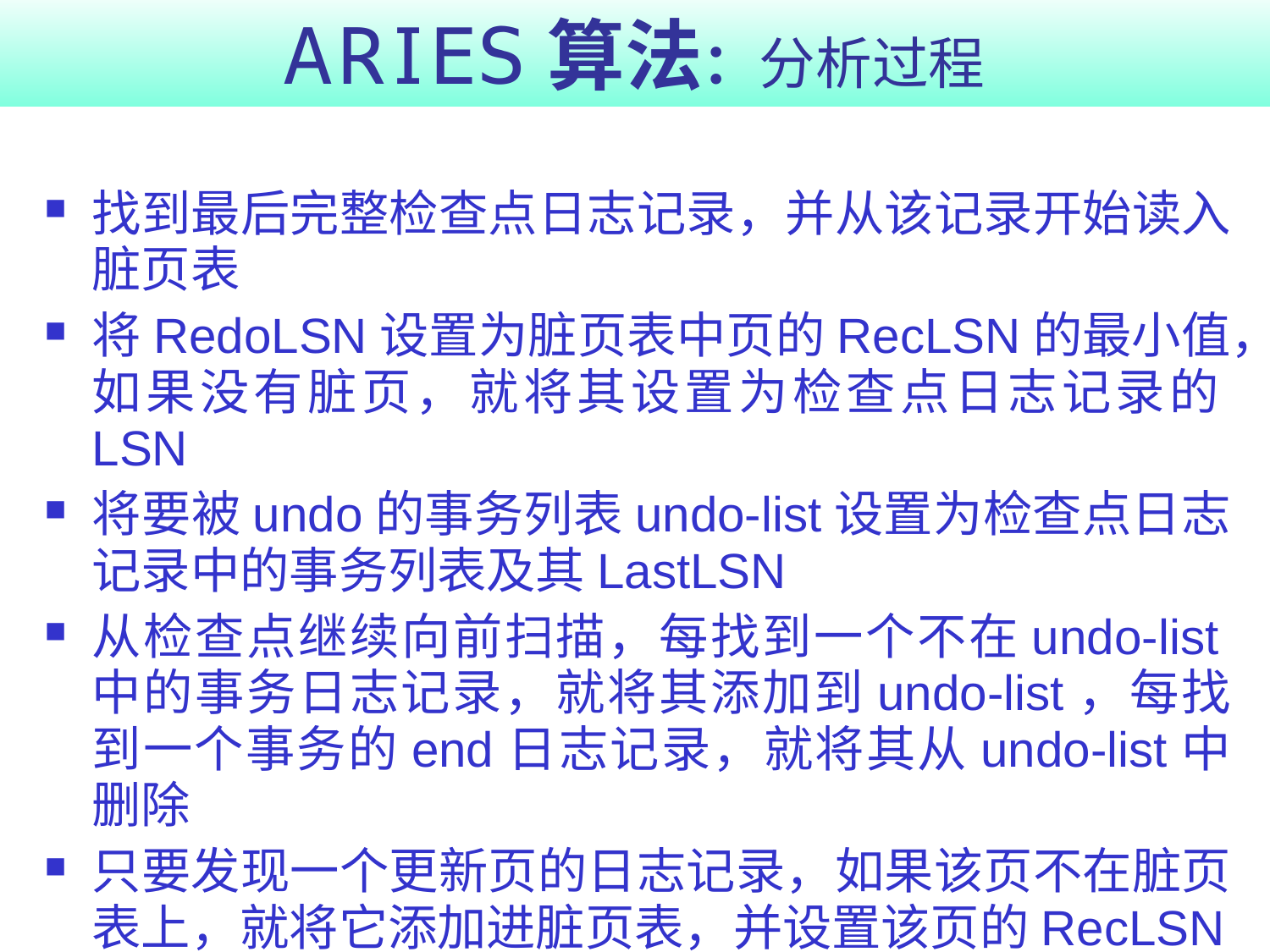

# ARIES算法：分析过程
找到最后完整检查点日志记录，并从该记录开始读入脏页表
将RedoLSN设置为脏页表中页的RecLSN的最小值，如果没有脏页，就将其设置为检查点日志记录的LSN
将要被undo的事务列表undo-list设置为检查点日志记录中的事务列表及其LastLSN
从检查点继续向前扫描，每找到一个不在undo-list中的事务日志记录，就将其添加到undo-list，每找到一个事务的end日志记录，就将其从undo-list中删除
只要发现一个更新页的日志记录，如果该页不在脏页表上，就将它添加进脏页表，并设置该页的RecLSN为该日志记录的LSN。